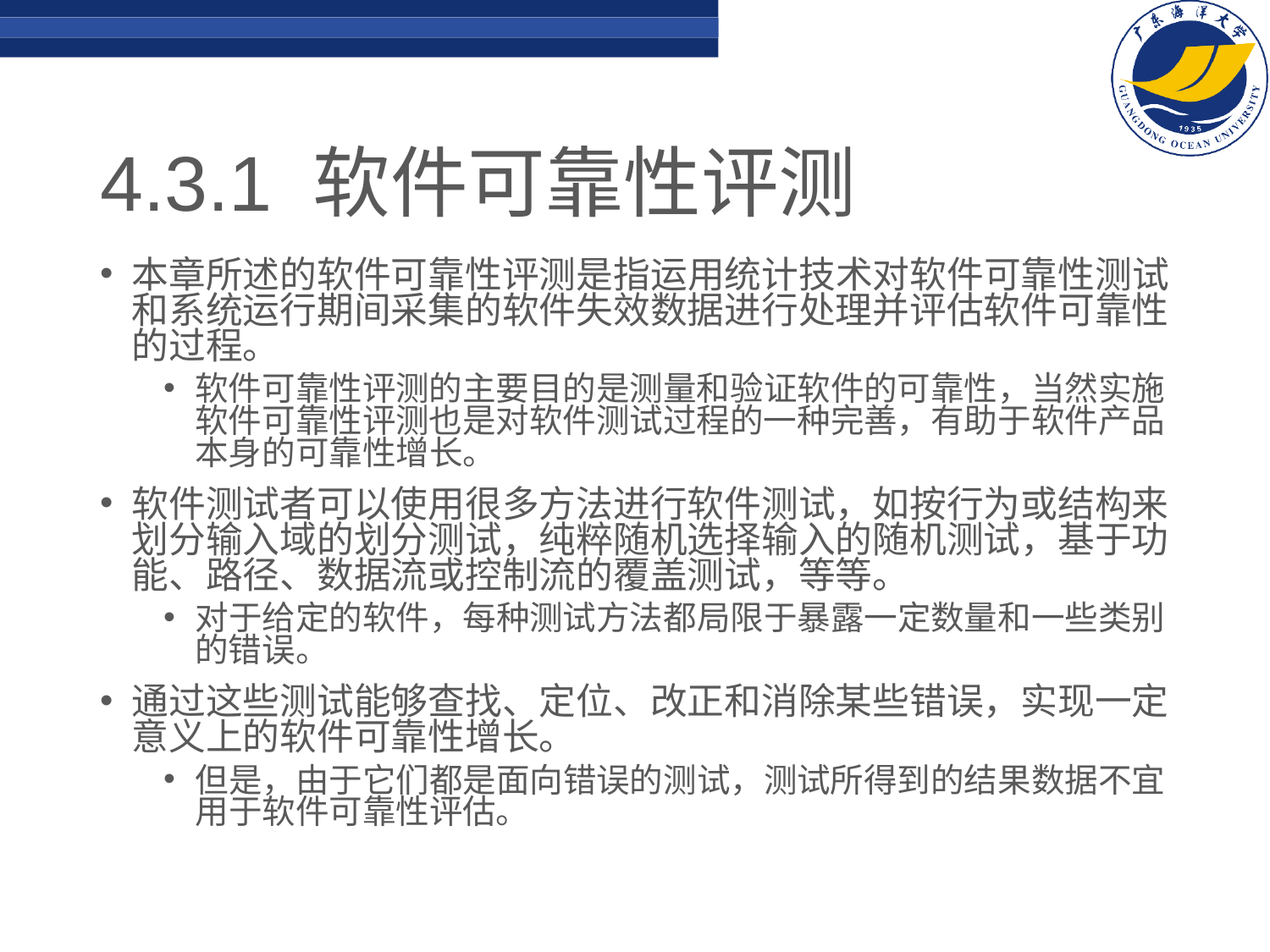

# 4.3.1 软件可靠性评测
本章所述的软件可靠性评测是指运用统计技术对软件可靠性测试和系统运行期间采集的软件失效数据进行处理并评估软件可靠性的过程。
软件可靠性评测的主要目的是测量和验证软件的可靠性，当然实施软件可靠性评测也是对软件测试过程的一种完善，有助于软件产品本身的可靠性增长。
软件测试者可以使用很多方法进行软件测试，如按行为或结构来划分输入域的划分测试，纯粹随机选择输入的随机测试，基于功能、路径、数据流或控制流的覆盖测试，等等。
对于给定的软件，每种测试方法都局限于暴露一定数量和一些类别的错误。
通过这些测试能够查找、定位、改正和消除某些错误，实现一定意义上的软件可靠性增长。
但是，由于它们都是面向错误的测试，测试所得到的结果数据不宜用于软件可靠性评估。
31